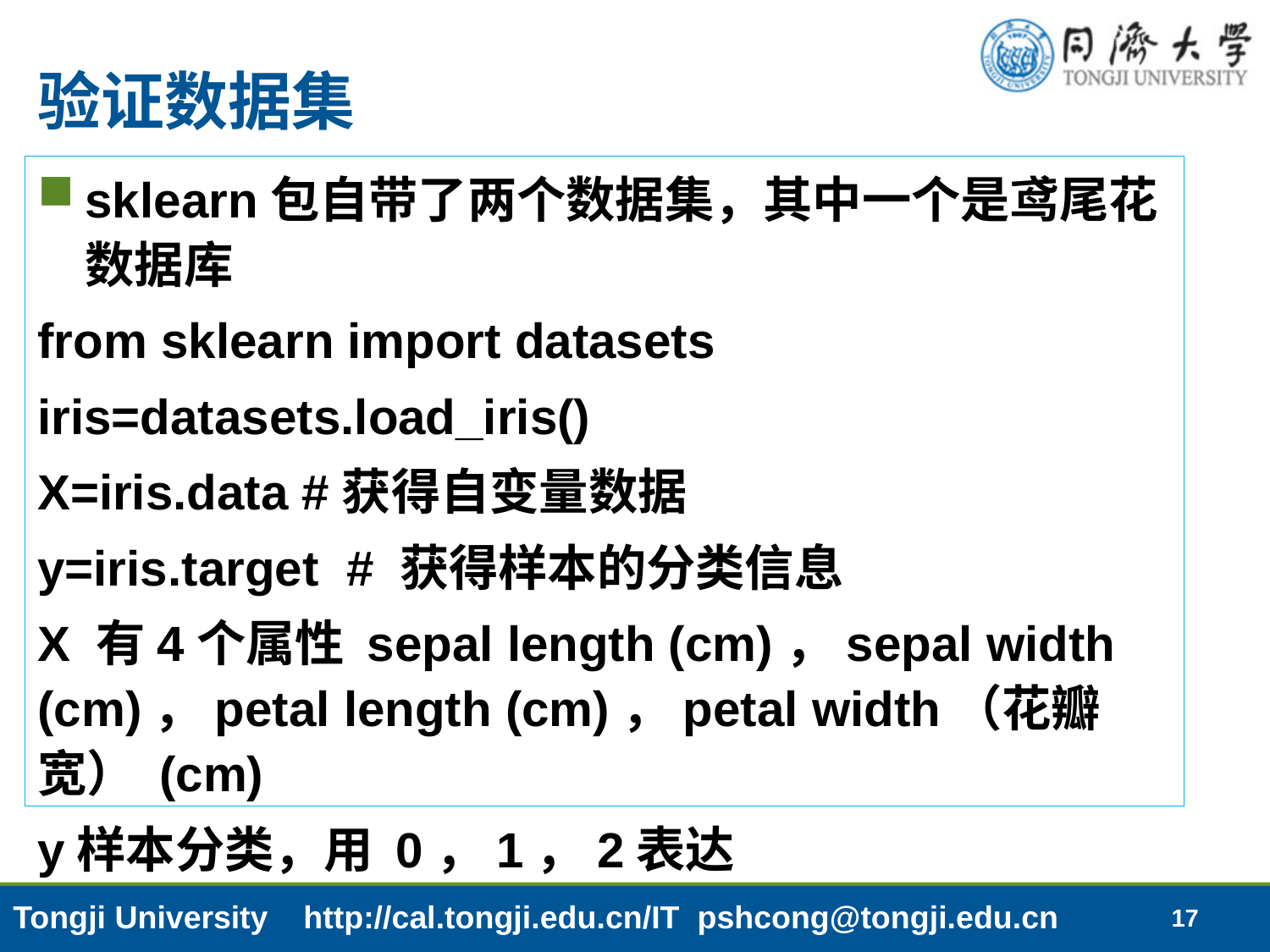

# 验证数据集
sklearn包自带了两个数据集，其中一个是鸢尾花数据库
from sklearn import datasets
iris=datasets.load_iris()
X=iris.data #获得自变量数据
y=iris.target  # 获得样本的分类信息
X 有4个属性 sepal length (cm)，sepal width (cm)，petal length (cm)，petal width（花瓣宽） (cm)
y样本分类，用 0，1，2表达